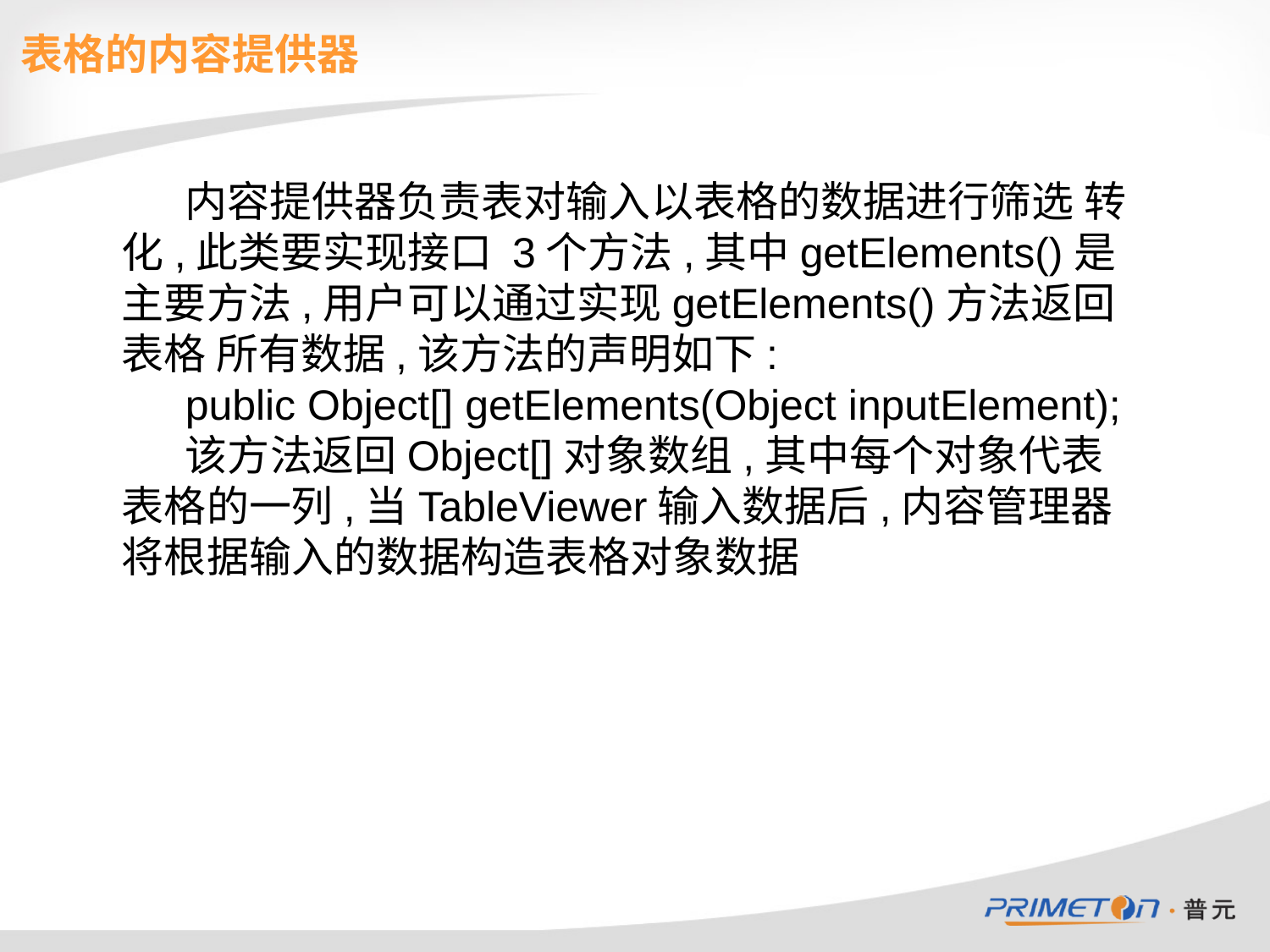

表格的内容提供器
内容提供器负责表对输入以表格的数据进行筛选 转化,此类要实现接口 3个方法,其中getElements()是主要方法,用户可以通过实现getElements()方法返回表格 所有数据,该方法的声明如下:
public Object[] getElements(Object inputElement);
该方法返回Object[]对象数组,其中每个对象代表表格的一列,当TableViewer输入数据后,内容管理器将根据输入的数据构造表格对象数据